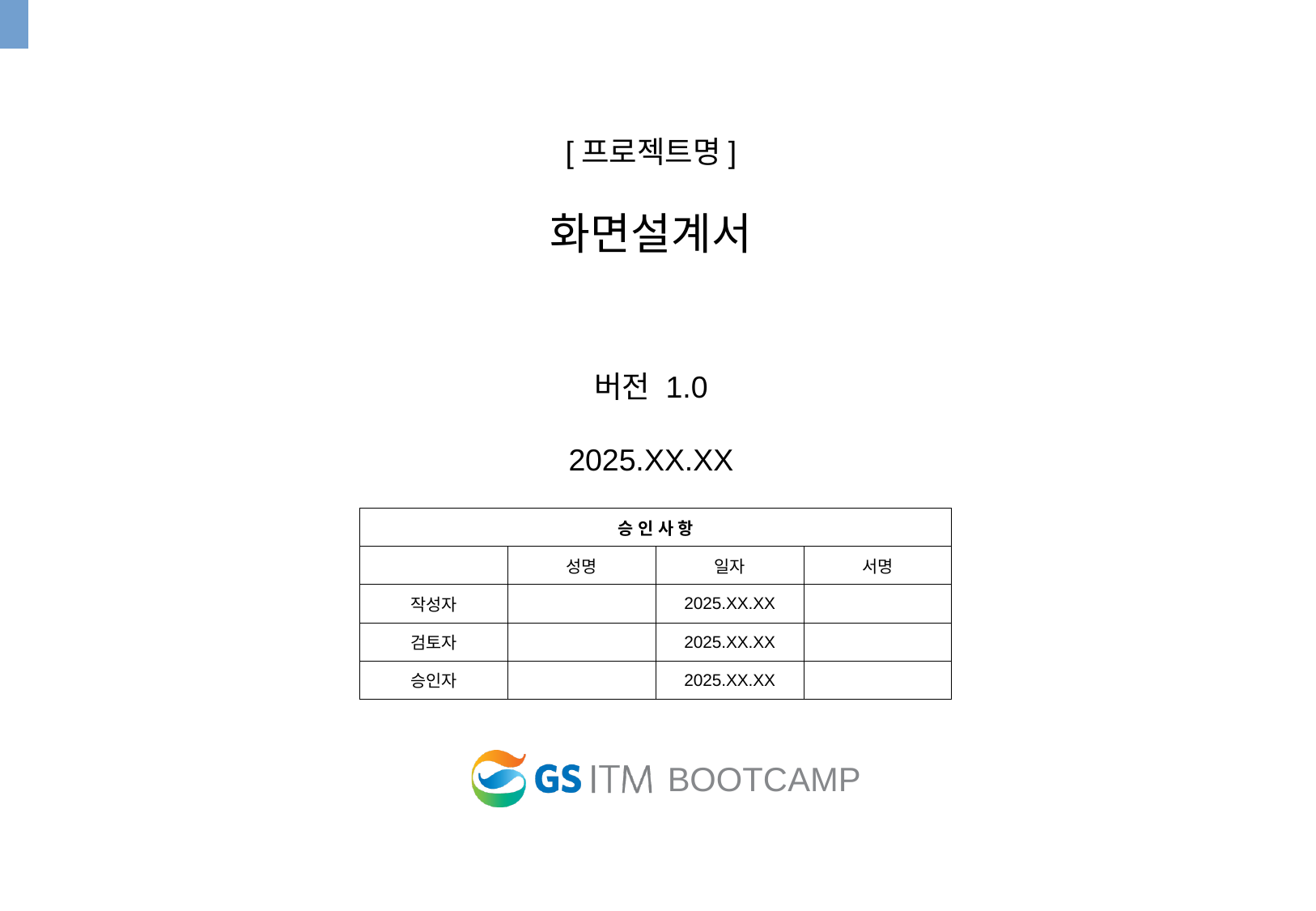

[프로젝트명]

화면설계서

버전 1.0

2025.XX.XX
| 승 인 사 항 |  |  |  |
| --- | --- | --- | --- |
|  | 성명 | 일자 | 서명 |
| 작성자 |  | 2025.XX.XX |  |
| 검토자 |  | 2025.XX.XX |  |
| 승인자 |  | 2025.XX.XX |  |